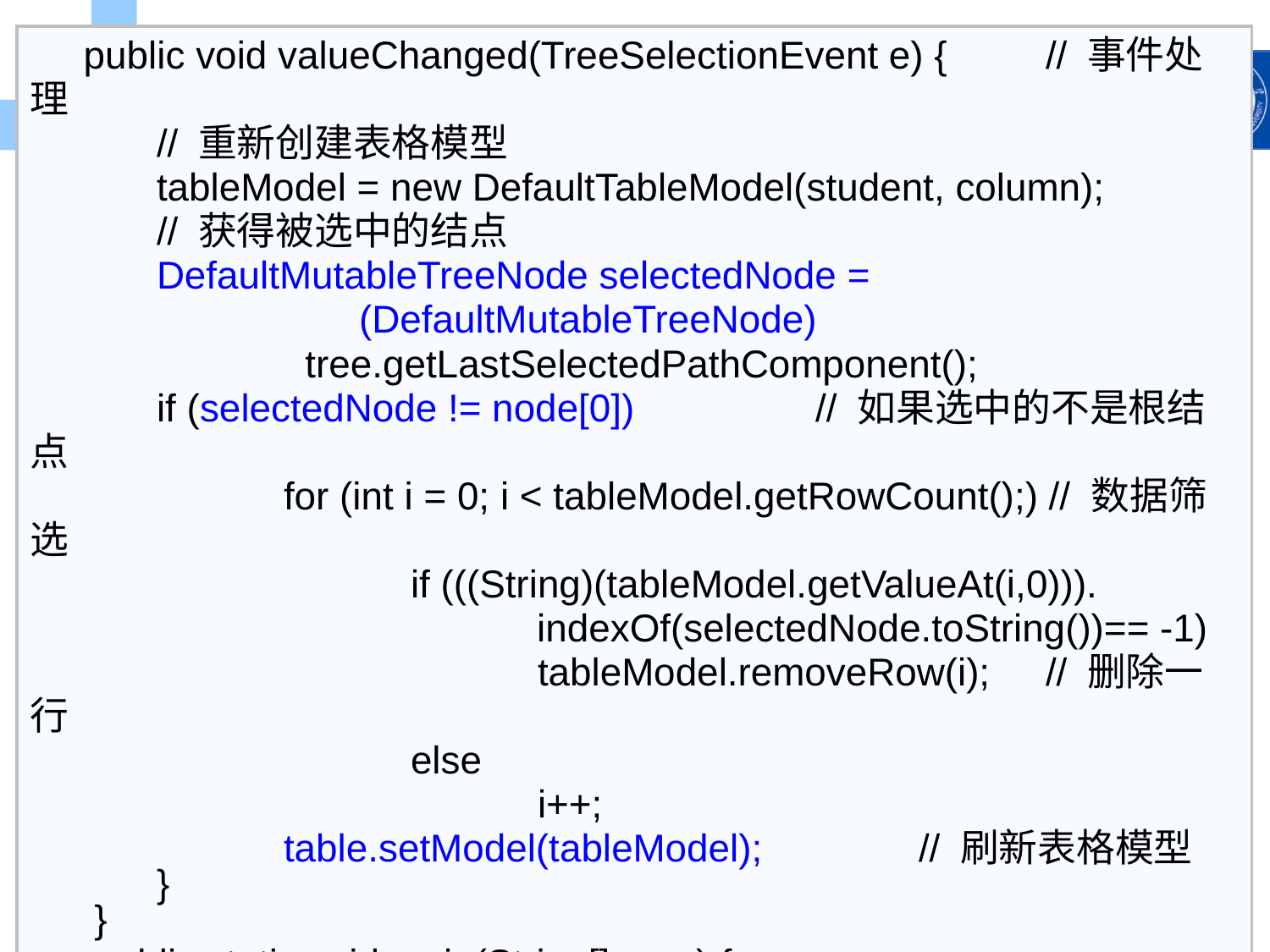

public void valueChanged(TreeSelectionEvent e) {	// 事件处理
	// 重新创建表格模型
	tableModel = new DefaultTableModel(student, column);
	// 获得被选中的结点
	DefaultMutableTreeNode selectedNode =
		       (DefaultMutableTreeNode) 					  tree.getLastSelectedPathComponent();
	if (selectedNode != node[0]) 	              // 如果选中的不是根结点
		for (int i = 0; i < tableModel.getRowCount();) // 数据筛选
			if (((String)(tableModel.getValueAt(i,0))).
                                               indexOf(selectedNode.toString())== -1)
				tableModel.removeRow(i); 	// 删除一行
			else
				i++;
		table.setModel(tableModel); 		// 刷新表格模型
	}
      }
      public static void main(String[] args) {
	new TreeEventDemo();
      }
}